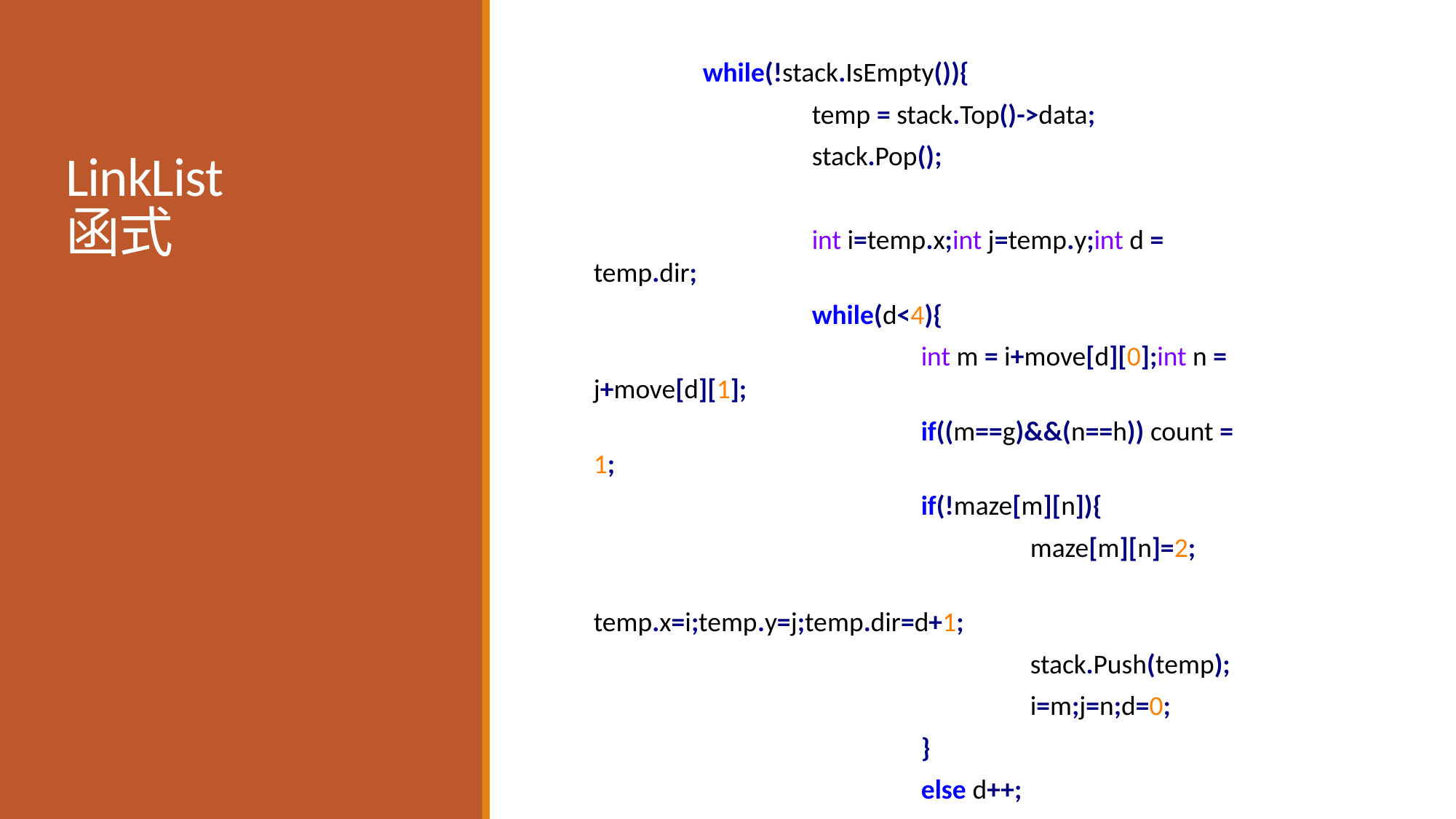

while(!stack.IsEmpty()){
		temp = stack.Top()->data;
		stack.Pop();

		int i=temp.x;int j=temp.y;int d = temp.dir;
		while(d<4){
			int m = i+move[d][0];int n = j+move[d][1];
			if((m==g)&&(n==h)) count = 1;
			if(!maze[m][n]){
				maze[m][n]=2;
				temp.x=i;temp.y=j;temp.dir=d+1;
				stack.Push(temp);
				i=m;j=n;d=0;
			}
			else d++;
		}
	}
# LinkList 函式